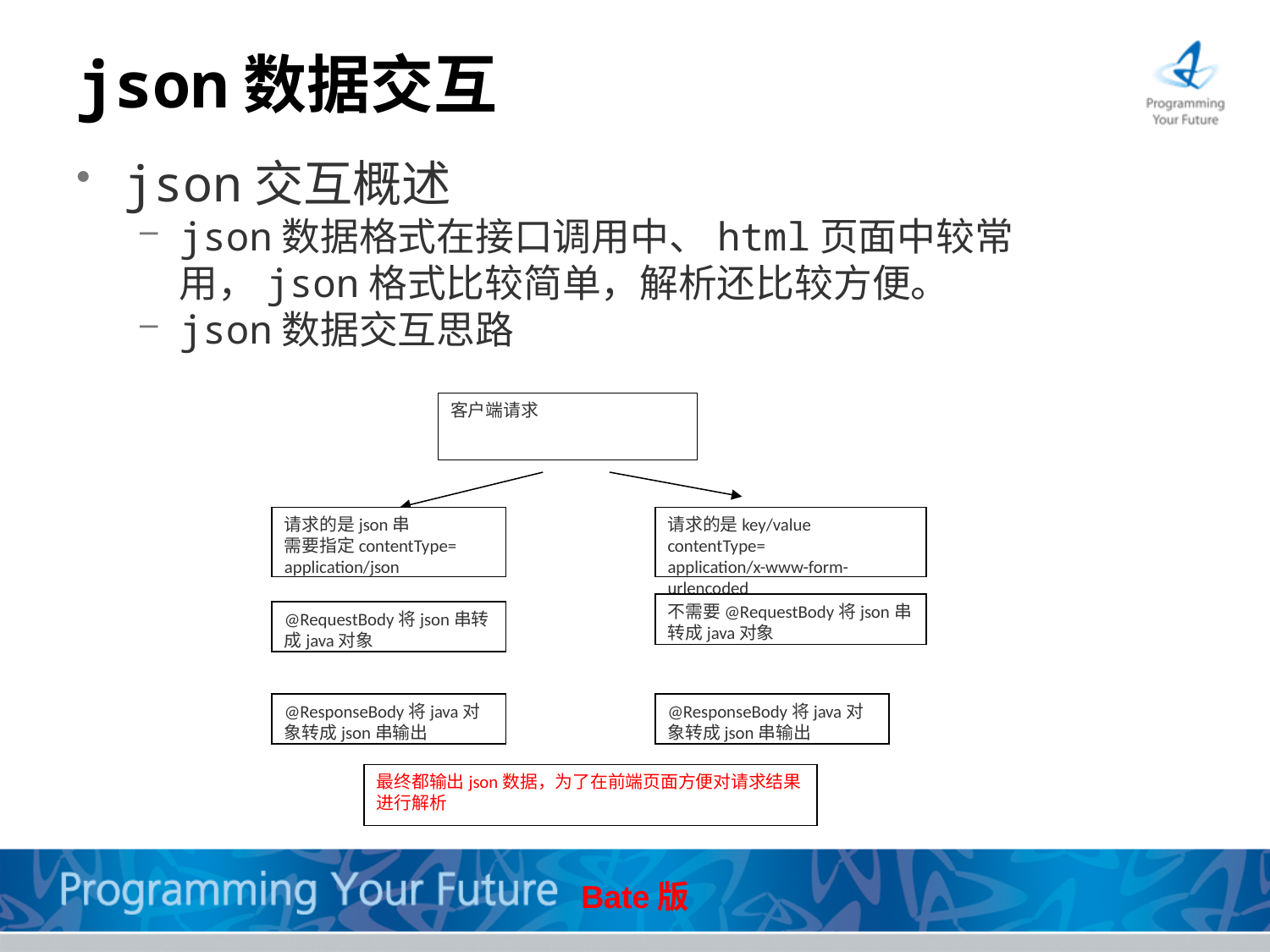

# json数据交互
json交互概述
json数据格式在接口调用中、html页面中较常用，json格式比较简单，解析还比较方便。
json数据交互思路

客户端请求
请求的是json串
需要指定contentType=
application/json
请求的是key/value
contentType=
application/x-www-form-urlencoded
不需要@RequestBody将json串转成java对象
@RequestBody将json串转成java对象
@ResponseBody将java对象转成json串输出
@ResponseBody将java对象转成json串输出
最终都输出json数据，为了在前端页面方便对请求结果进行解析